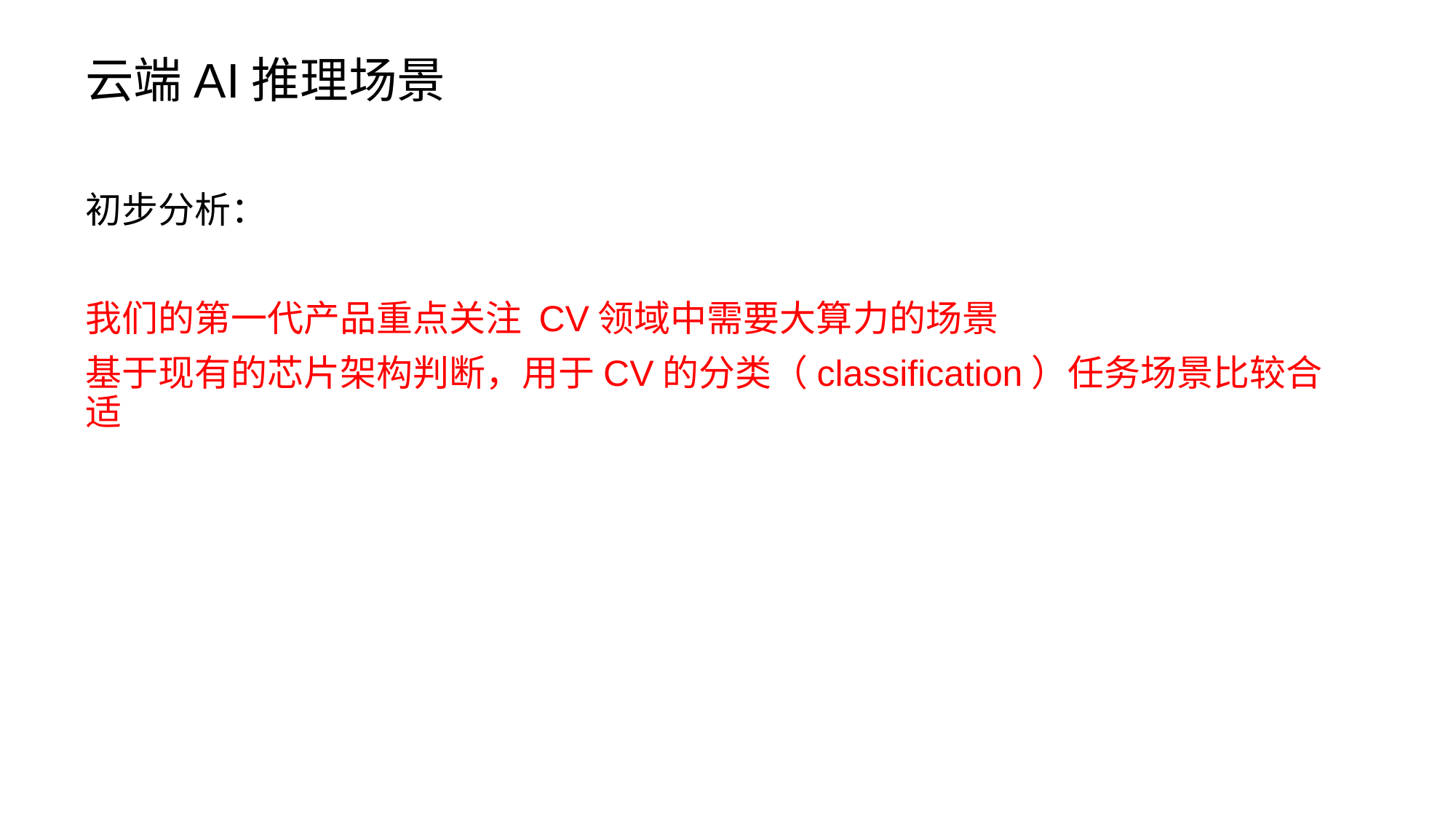

# 云端AI推理场景
初步分析：

我们的第一代产品重点关注 CV领域中需要大算力的场景
基于现有的芯片架构判断，用于CV的分类（classification）任务场景比较合适